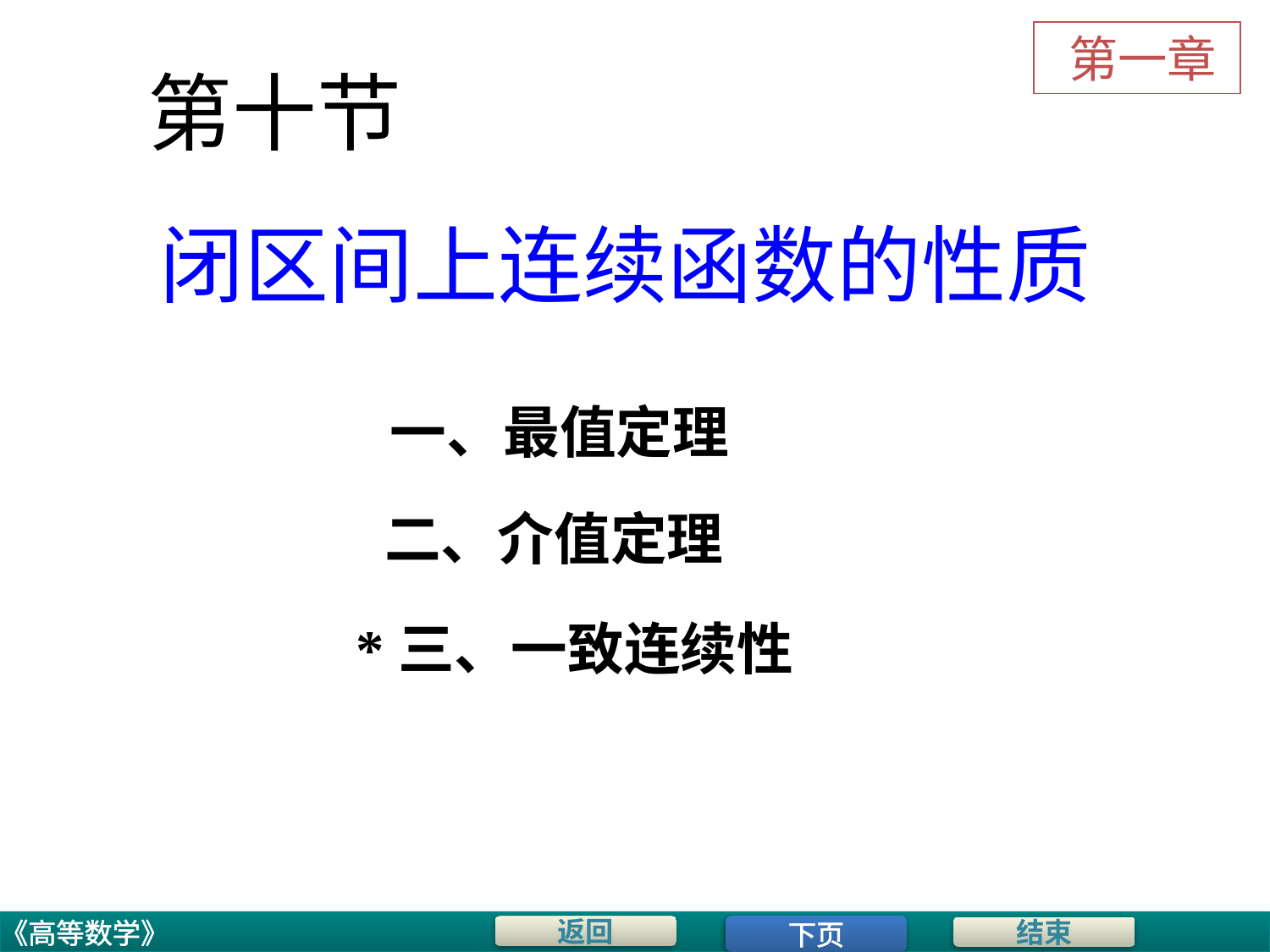

第一章
# 第十节
闭区间上连续函数的性质
一、最值定理
二、介值定理
*三、一致连续性
下页